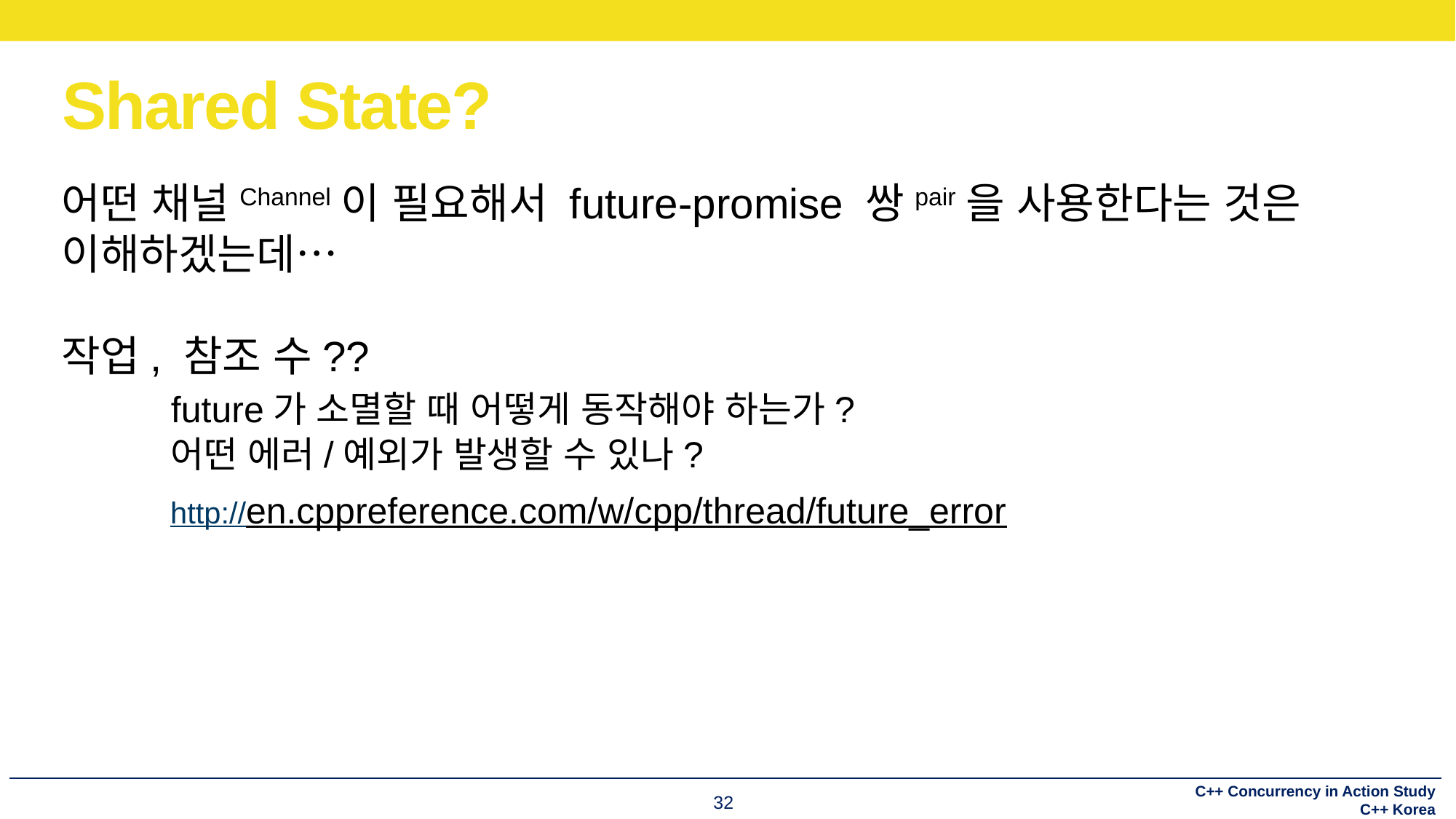

# Shared State?
어떤 채널Channel이 필요해서 future-promise 쌍pair을 사용한다는 것은
이해하겠는데…

작업, 참조 수??
	future가 소멸할 때 어떻게 동작해야 하는가?
	어떤 에러/예외가 발생할 수 있나?
http://en.cppreference.com/w/cpp/thread/future_error
32